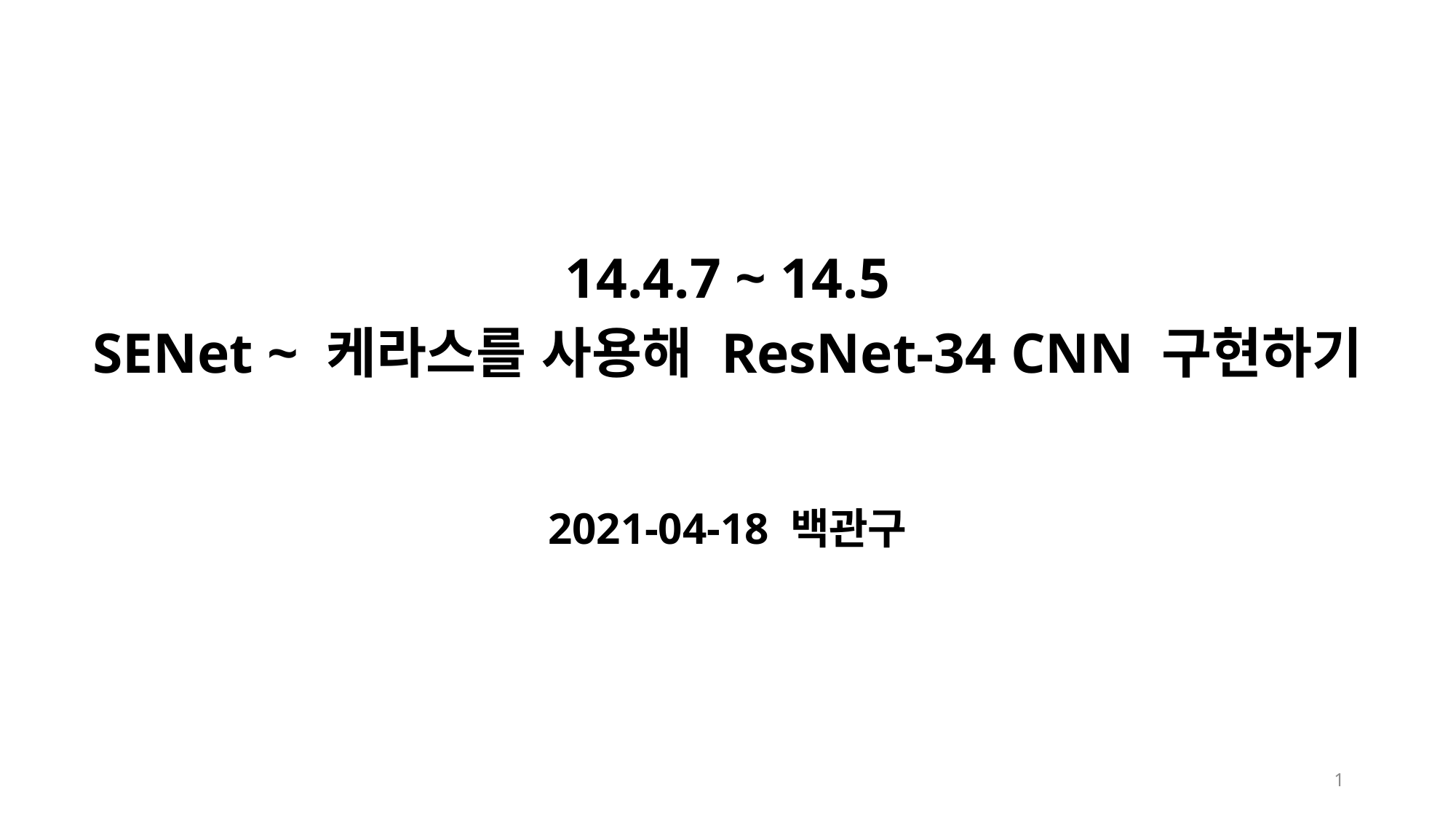

14.4.7 ~ 14.5
SENet ~ 케라스를 사용해 ResNet-34 CNN 구현하기
2021-04-18 백관구
1